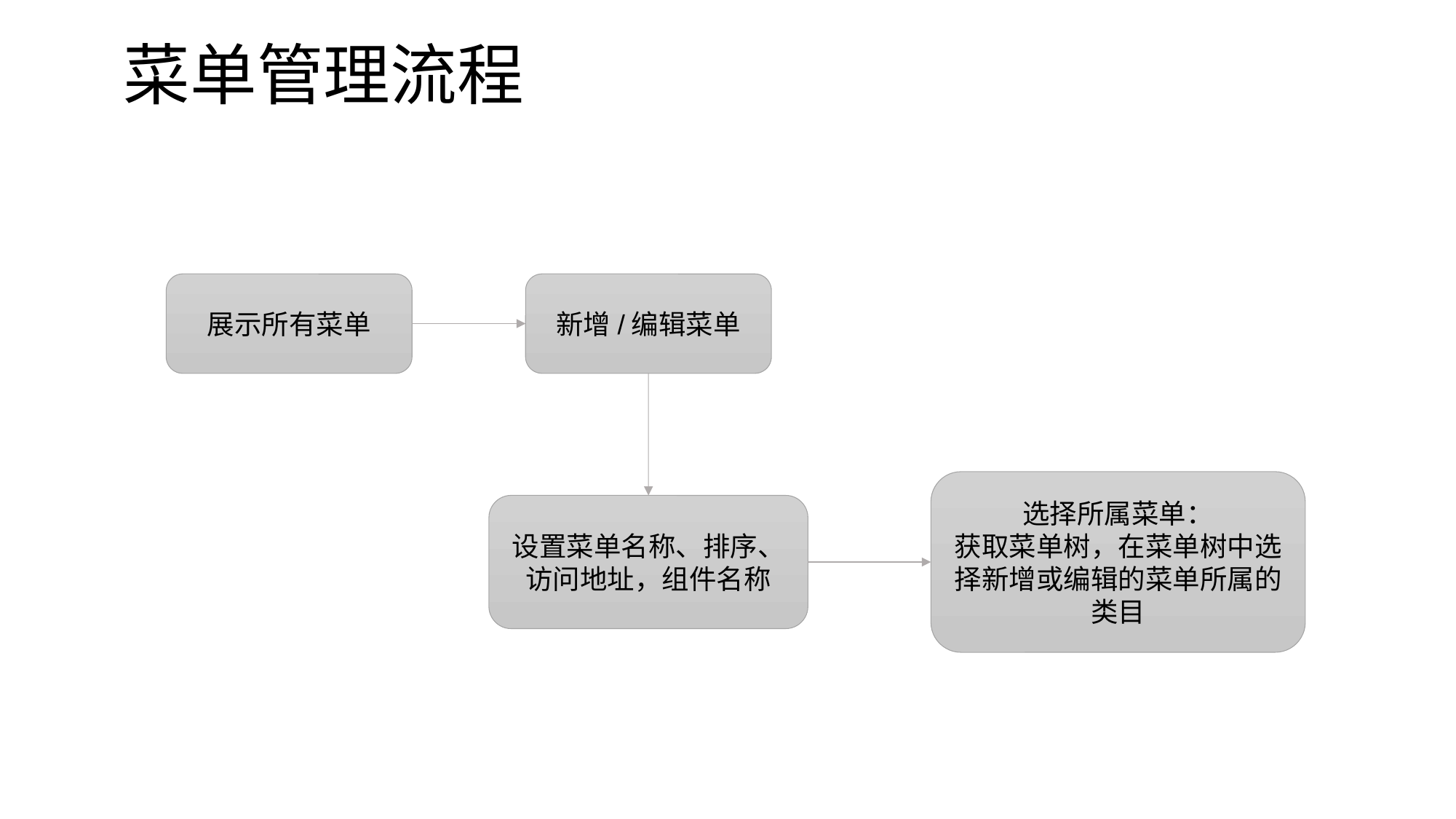

# 菜单管理流程
展示所有菜单
新增/编辑菜单
选择所属菜单：
获取菜单树，在菜单树中选择新增或编辑的菜单所属的类目
设置菜单名称、排序、访问地址，组件名称